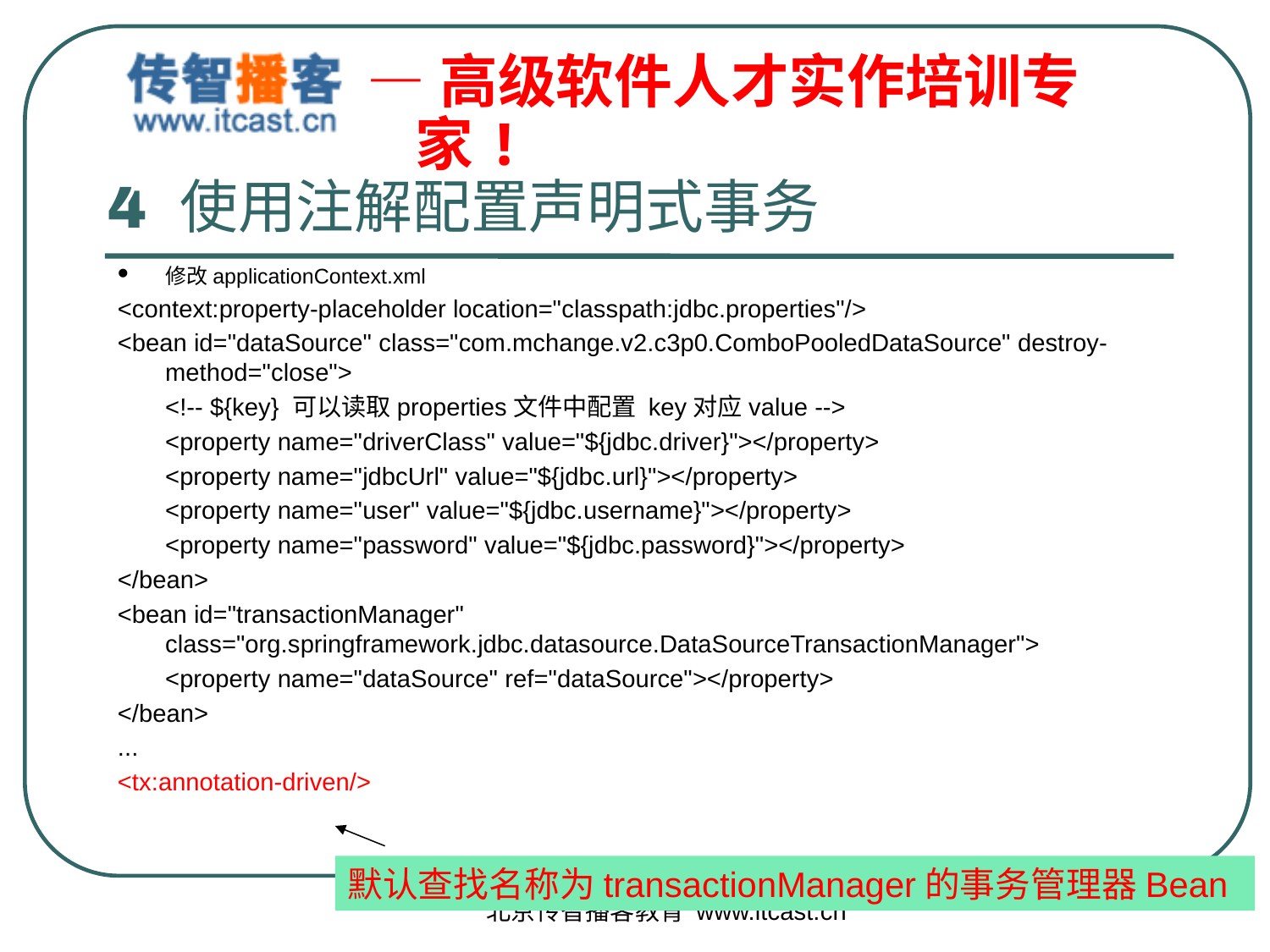

# 4 使用注解配置声明式事务
修改applicationContext.xml
<context:property-placeholder location="classpath:jdbc.properties"/>
<bean id="dataSource" class="com.mchange.v2.c3p0.ComboPooledDataSource" destroy-method="close">
	<!-- ${key} 可以读取properties文件中配置 key对应value -->
	<property name="driverClass" value="${jdbc.driver}"></property>
	<property name="jdbcUrl" value="${jdbc.url}"></property>
	<property name="user" value="${jdbc.username}"></property>
	<property name="password" value="${jdbc.password}"></property>
</bean>
<bean id="transactionManager" class="org.springframework.jdbc.datasource.DataSourceTransactionManager">
	<property name="dataSource" ref="dataSource"></property>
</bean>
...
<tx:annotation-driven/>

默认查找名称为transactionManager的事务管理器Bean
北京传智播客教育 www.itcast.cn